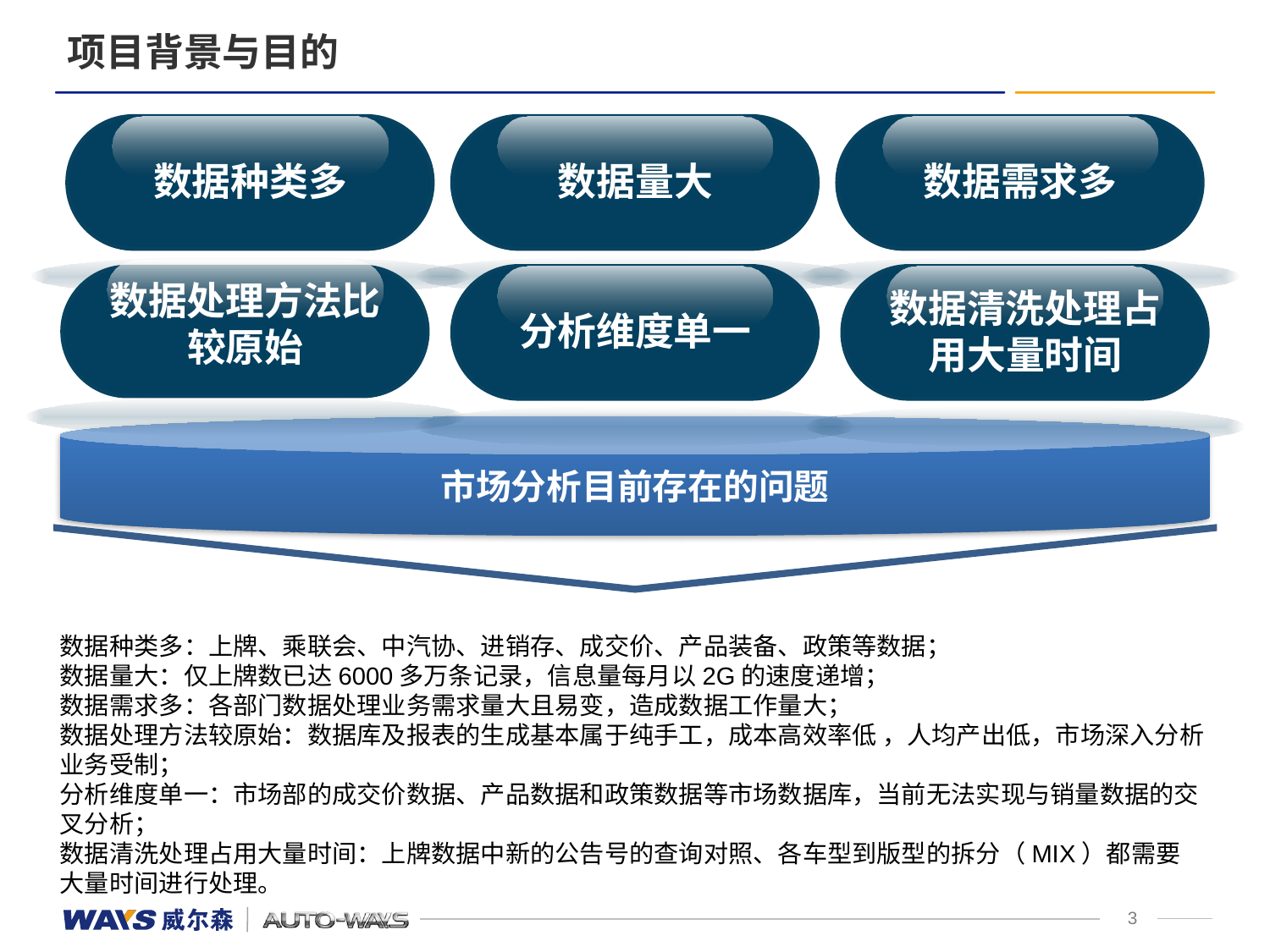

# 项目背景与目的

数据种类多

数据量大

数据需求多

数据处理方法比较原始

分析维度单一

数据清洗处理占用大量时间

市场分析目前存在的问题
数据种类多：上牌、乘联会、中汽协、进销存、成交价、产品装备、政策等数据；
数据量大：仅上牌数已达6000多万条记录，信息量每月以2G的速度递增；
数据需求多：各部门数据处理业务需求量大且易变，造成数据工作量大；
数据处理方法较原始：数据库及报表的生成基本属于纯手工，成本高效率低 ，人均产出低，市场深入分析业务受制；
分析维度单一：市场部的成交价数据、产品数据和政策数据等市场数据库，当前无法实现与销量数据的交叉分析；
数据清洗处理占用大量时间：上牌数据中新的公告号的查询对照、各车型到版型的拆分（MIX）都需要大量时间进行处理。